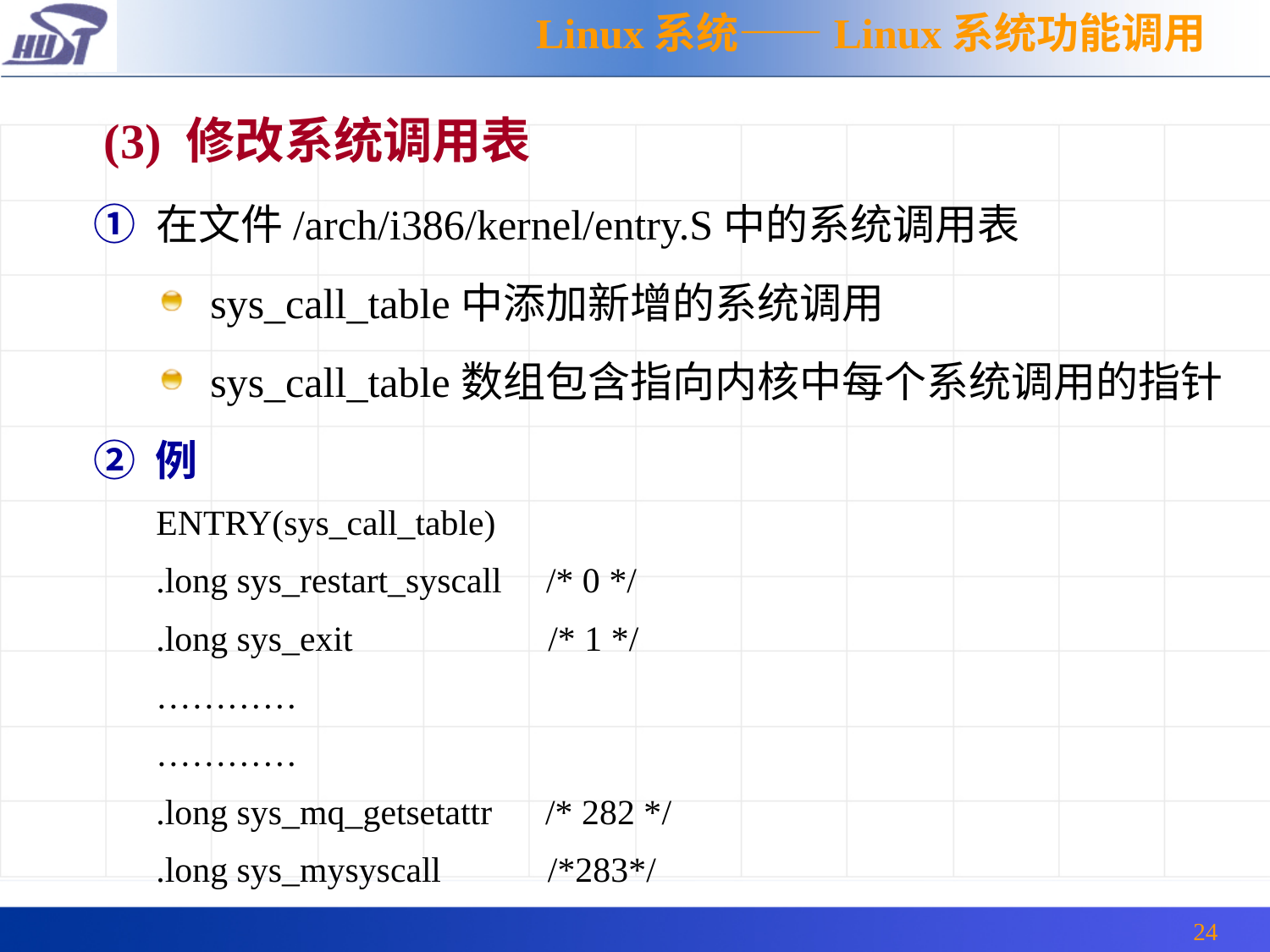

Linux系统——Linux系统功能调用
      (3) 修改系统调用表
① 在文件/arch/i386/kernel/entry.S中的系统调用表
sys_call_table中添加新增的系统调用
sys_call_table数组包含指向内核中每个系统调用的指针
② 例
       ENTRY(sys_call_table)
       .long sys_restart_syscall     /* 0 */
       .long sys_exit                      /* 1 */
       …………
       …………
       .long sys_mq_getsetattr      /* 282 */
       .long sys_mysyscall            /*283*/
24